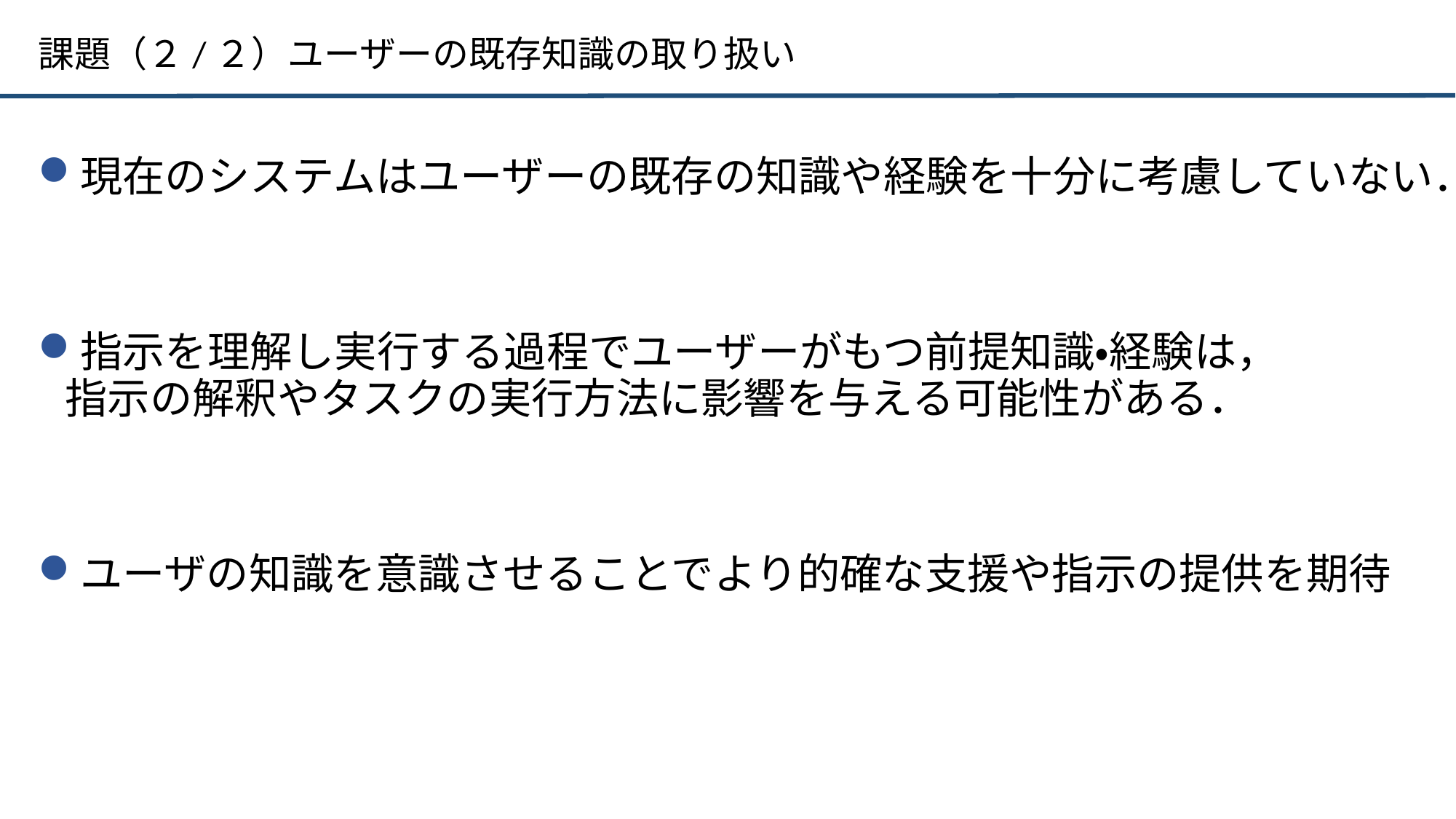

# 課題（２/２）ユーザーの既存知識の取り扱い
現在のシステムはユーザーの既存の知識や経験を十分に考慮していない．

指示を理解し実行する過程でユーザーがもつ前提知識・経験は，
指示の解釈やタスクの実行方法に影響を与える可能性がある．

ユーザの知識を意識させることでより的確な支援や指示の提供を期待